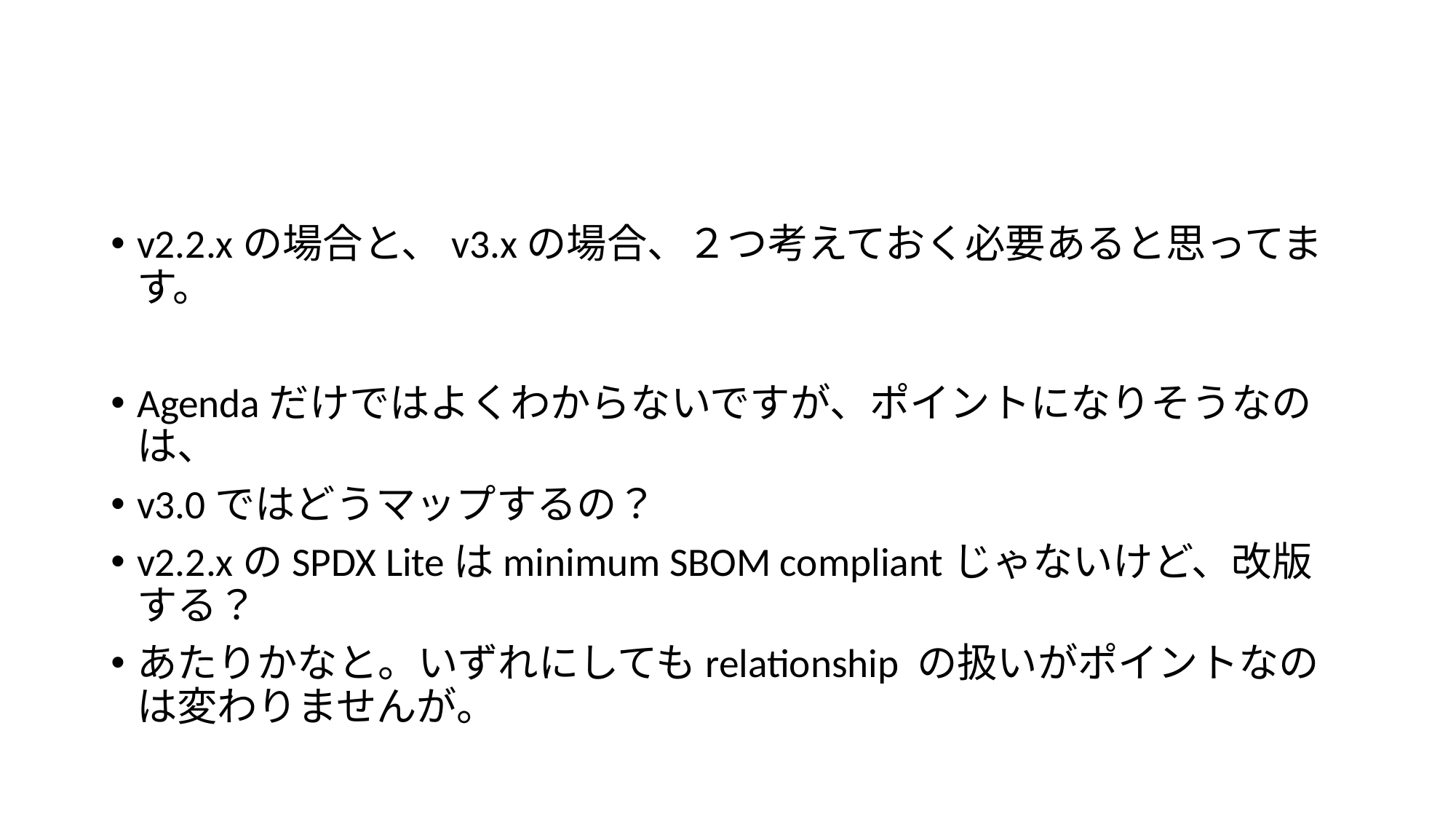

#
v2.2.xの場合と、v3.xの場合、２つ考えておく必要あると思ってます。

Agendaだけではよくわからないですが、ポイントになりそうなのは、
v3.0ではどうマップするの？
v2.2.xのSPDX Liteはminimum SBOM compliantじゃないけど、改版する？
あたりかなと。いずれにしてもrelationship の扱いがポイントなのは変わりませんが。